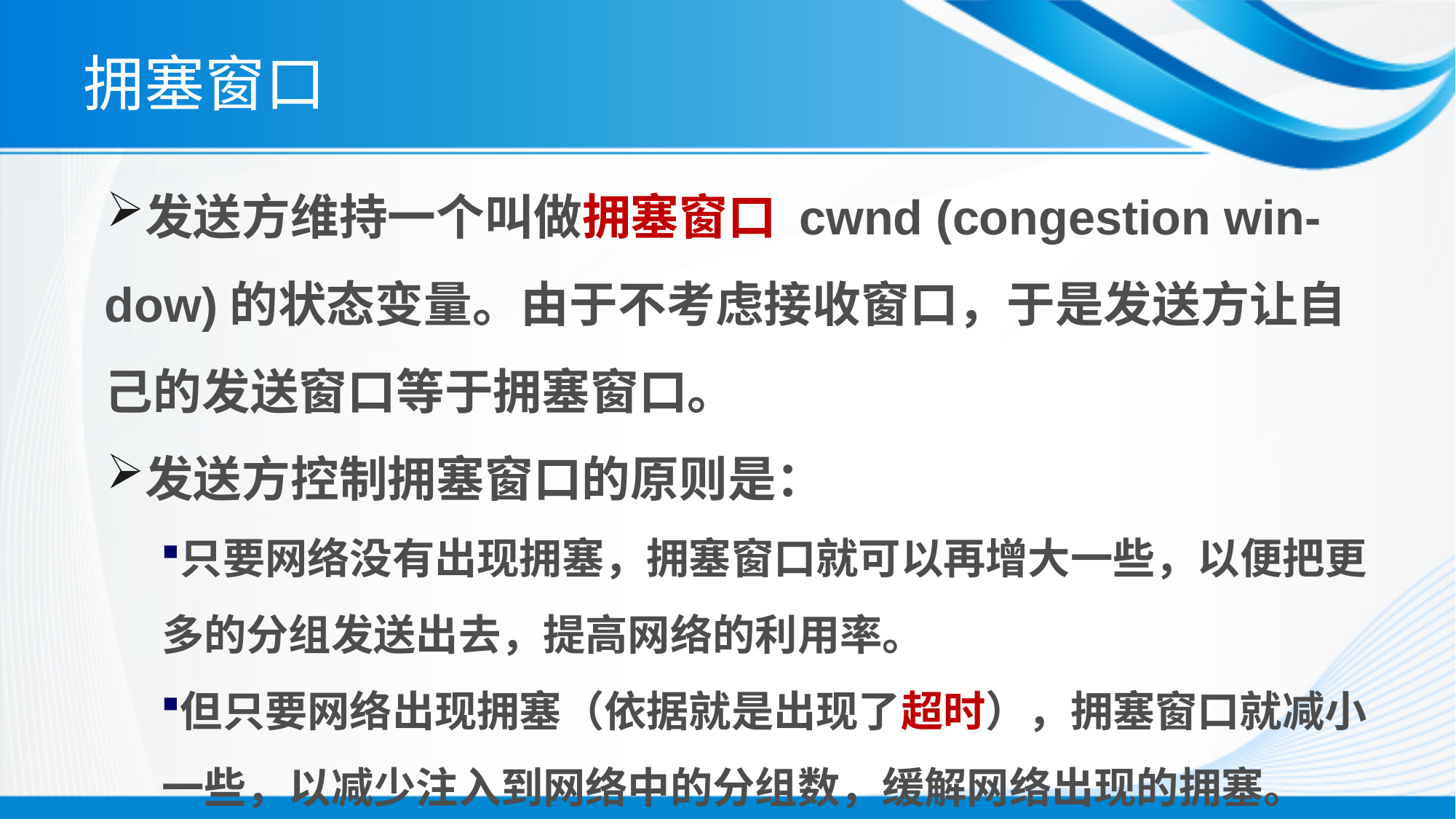

# 拥塞窗口
发送方维持一个叫做拥塞窗口 cwnd (congestion win-dow)的状态变量。由于不考虑接收窗口，于是发送方让自己的发送窗口等于拥塞窗口。
发送方控制拥塞窗口的原则是：
只要网络没有出现拥塞，拥塞窗口就可以再增大一些，以便把更多的分组发送出去，提高网络的利用率。
但只要网络出现拥塞（依据就是出现了超时），拥塞窗口就减小一些，以减少注入到网络中的分组数，缓解网络出现的拥塞。